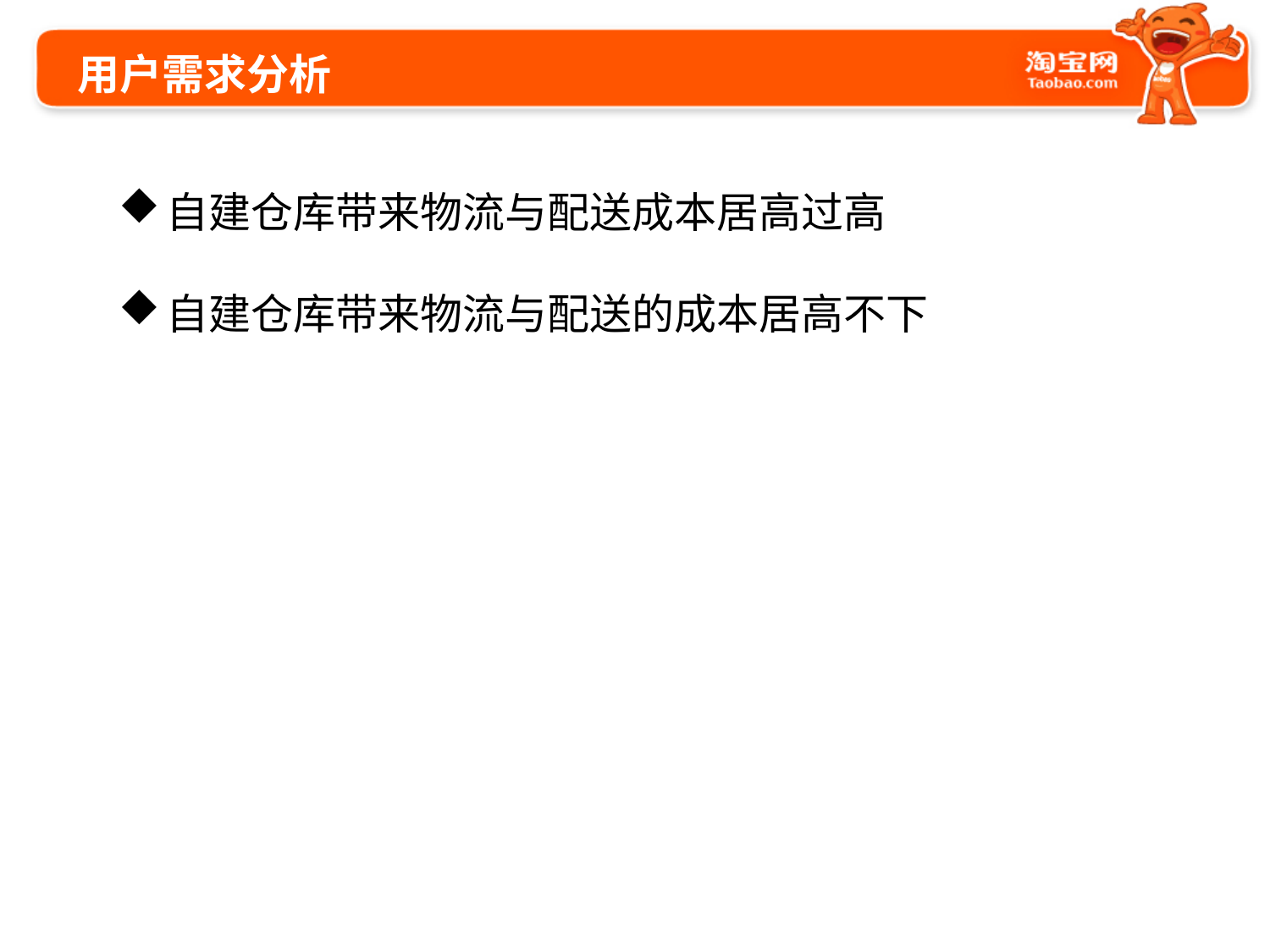

用户需求分析
自建仓库带来物流与配送成本居高过高

自建仓库带来物流与配送的成本居高不下